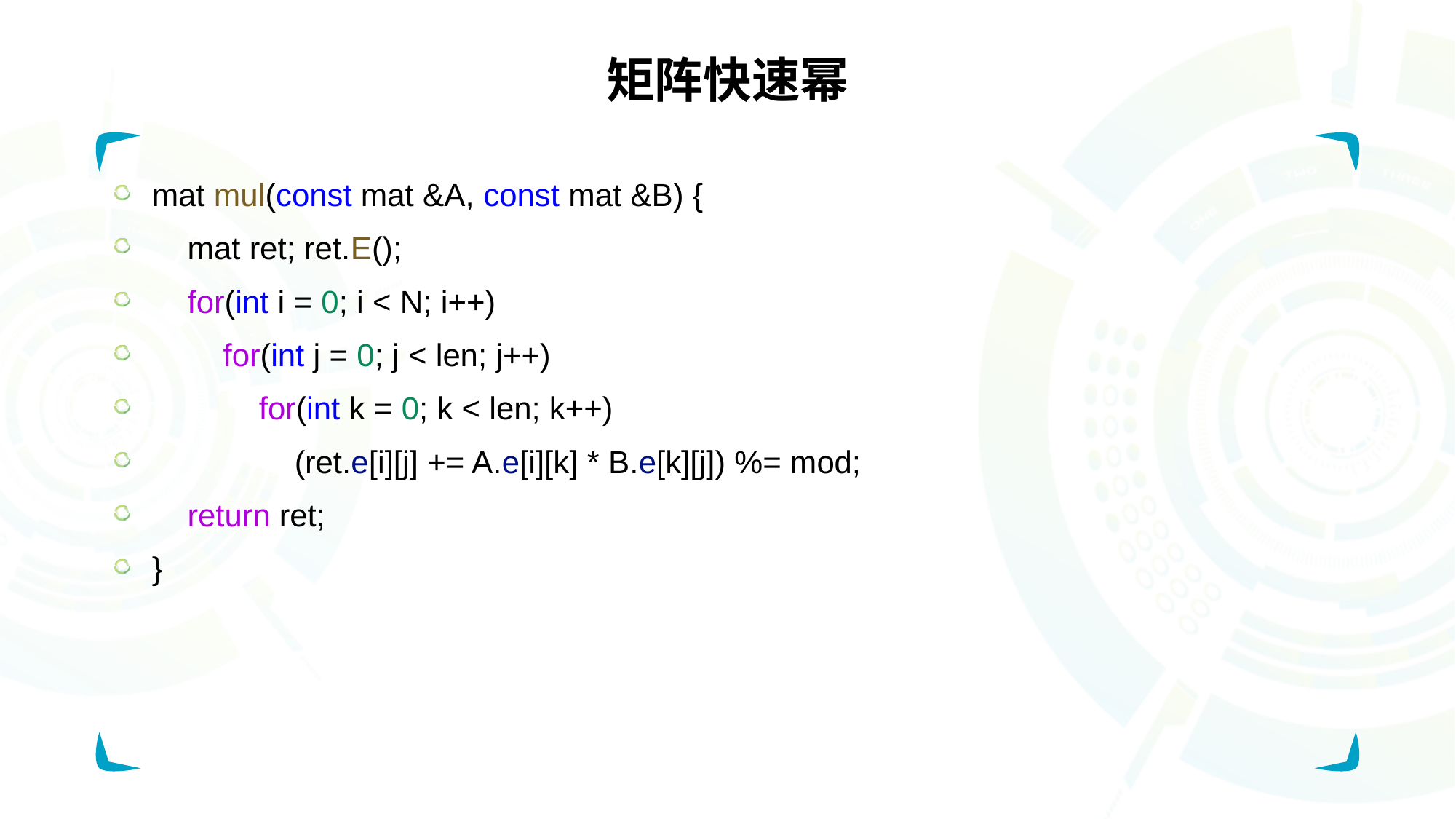

# 矩阵快速幂

mat mul(const mat &A, const mat &B) {
    mat ret; ret.E();
    for(int i = 0; i < N; i++)
        for(int j = 0; j < len; j++)
            for(int k = 0; k < len; k++)
                (ret.e[i][j] += A.e[i][k] * B.e[k][j]) %= mod;
    return ret;
}